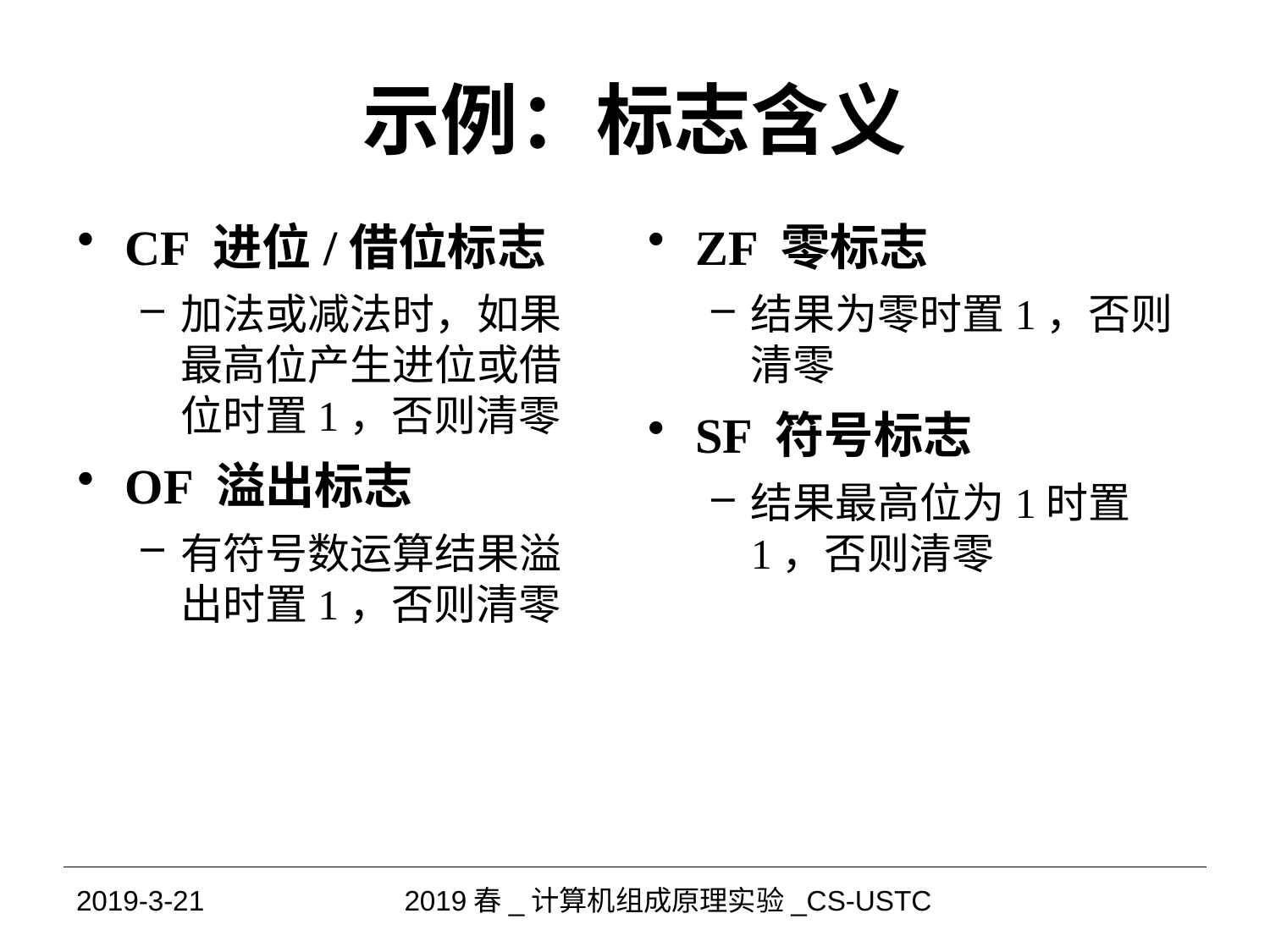

# 示例：标志含义
CF 进位/借位标志
加法或减法时，如果最高位产生进位或借位时置1，否则清零
OF 溢出标志
有符号数运算结果溢出时置1，否则清零
ZF 零标志
结果为零时置1，否则清零
SF 符号标志
结果最高位为1时置1，否则清零

2019-3-21
2019春_计算机组成原理实验_CS-USTC
8